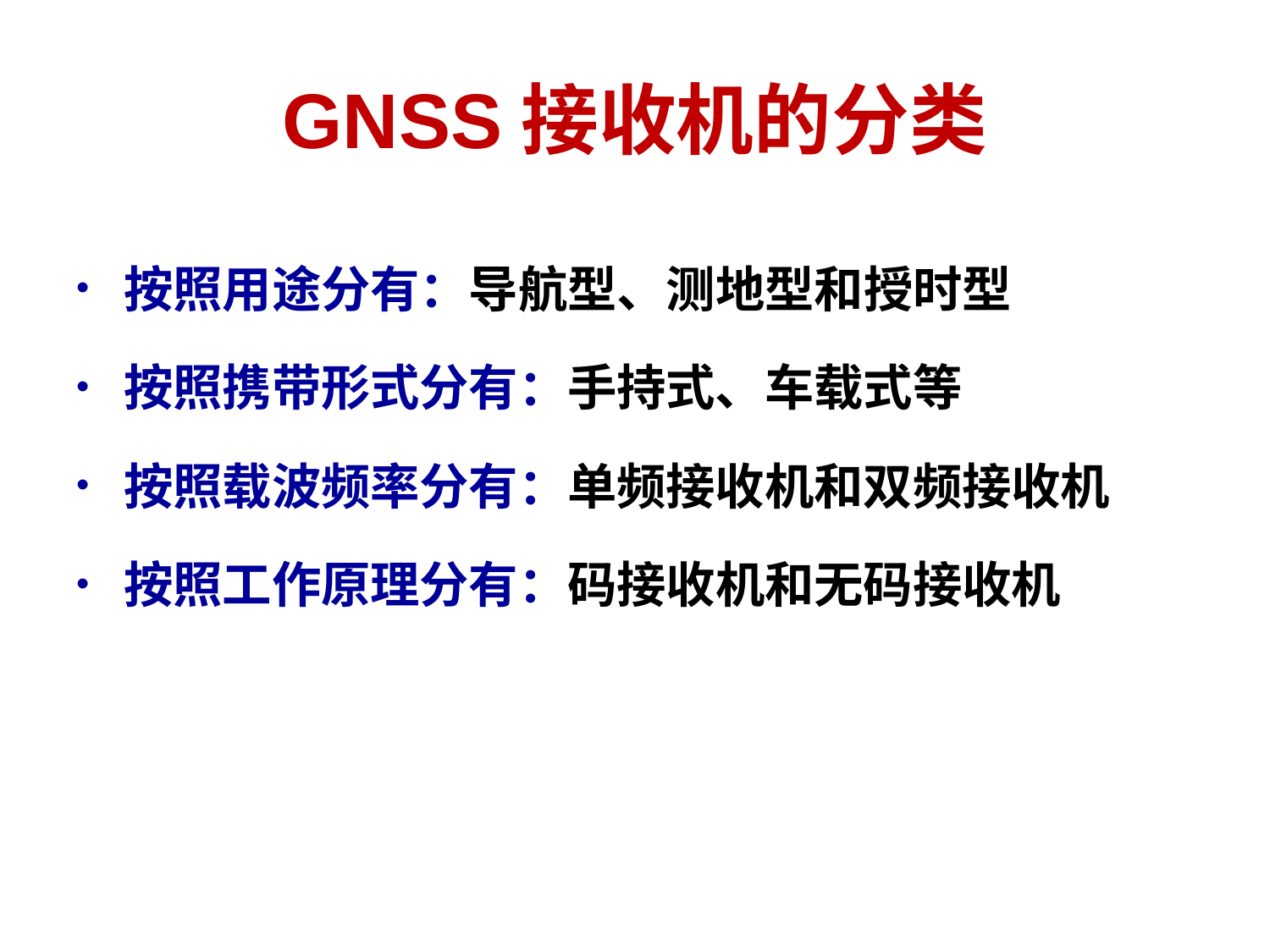

# GNSS接收机的分类

按照用途分有：导航型、测地型和授时型
按照携带形式分有：手持式、车载式等
按照载波频率分有：单频接收机和双频接收机
按照工作原理分有：码接收机和无码接收机